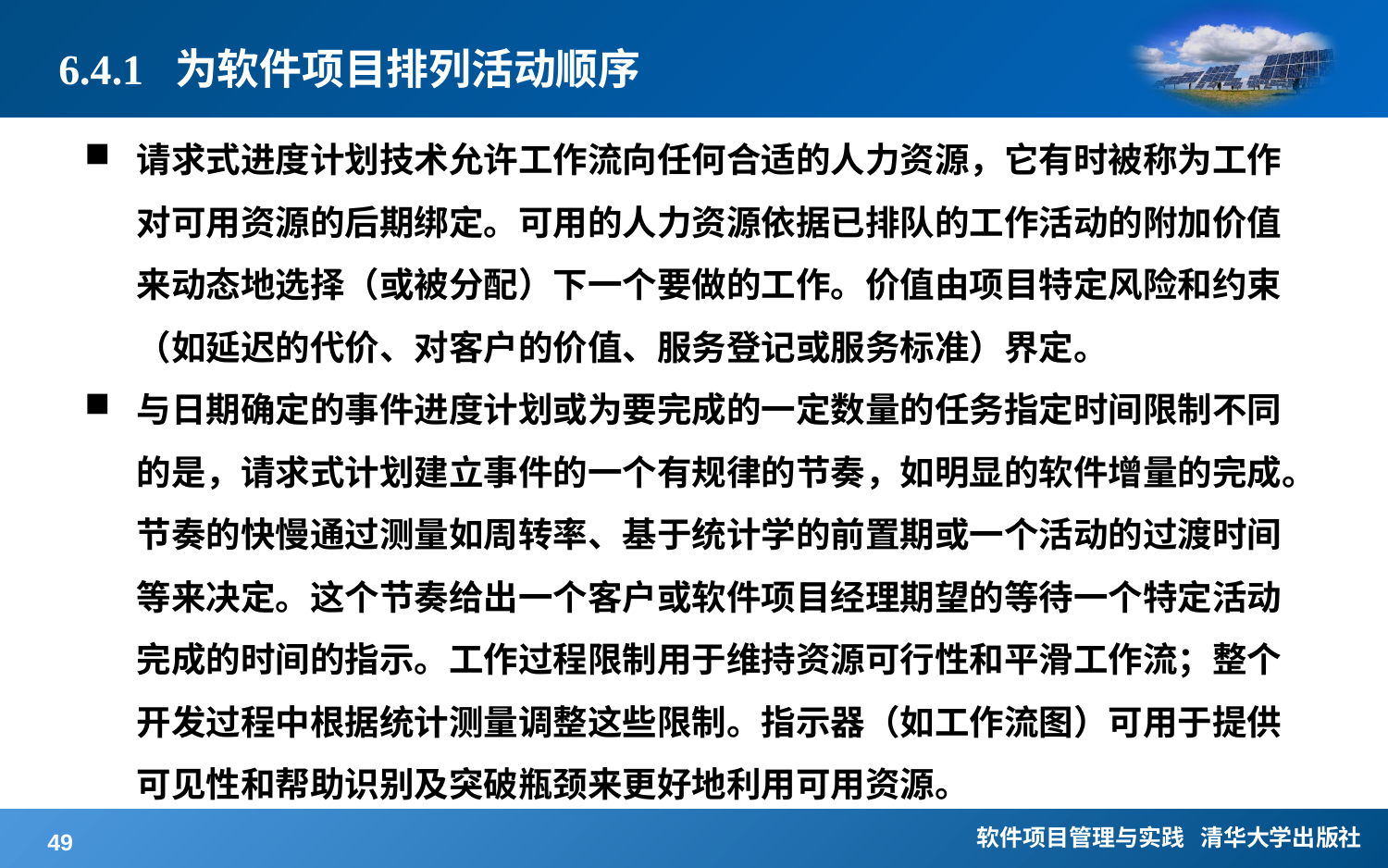

# 6.4.1  为软件项目排列活动顺序
请求式进度计划技术允许工作流向任何合适的人力资源，它有时被称为工作对可用资源的后期绑定。可用的人力资源依据已排队的工作活动的附加价值来动态地选择（或被分配）下一个要做的工作。价值由项目特定风险和约束（如延迟的代价、对客户的价值、服务登记或服务标准）界定。
与日期确定的事件进度计划或为要完成的一定数量的任务指定时间限制不同的是，请求式计划建立事件的一个有规律的节奏，如明显的软件增量的完成。节奏的快慢通过测量如周转率、基于统计学的前置期或一个活动的过渡时间等来决定。这个节奏给出一个客户或软件项目经理期望的等待一个特定活动完成的时间的指示。工作过程限制用于维持资源可行性和平滑工作流；整个开发过程中根据统计测量调整这些限制。指示器（如工作流图）可用于提供可见性和帮助识别及突破瓶颈来更好地利用可用资源。